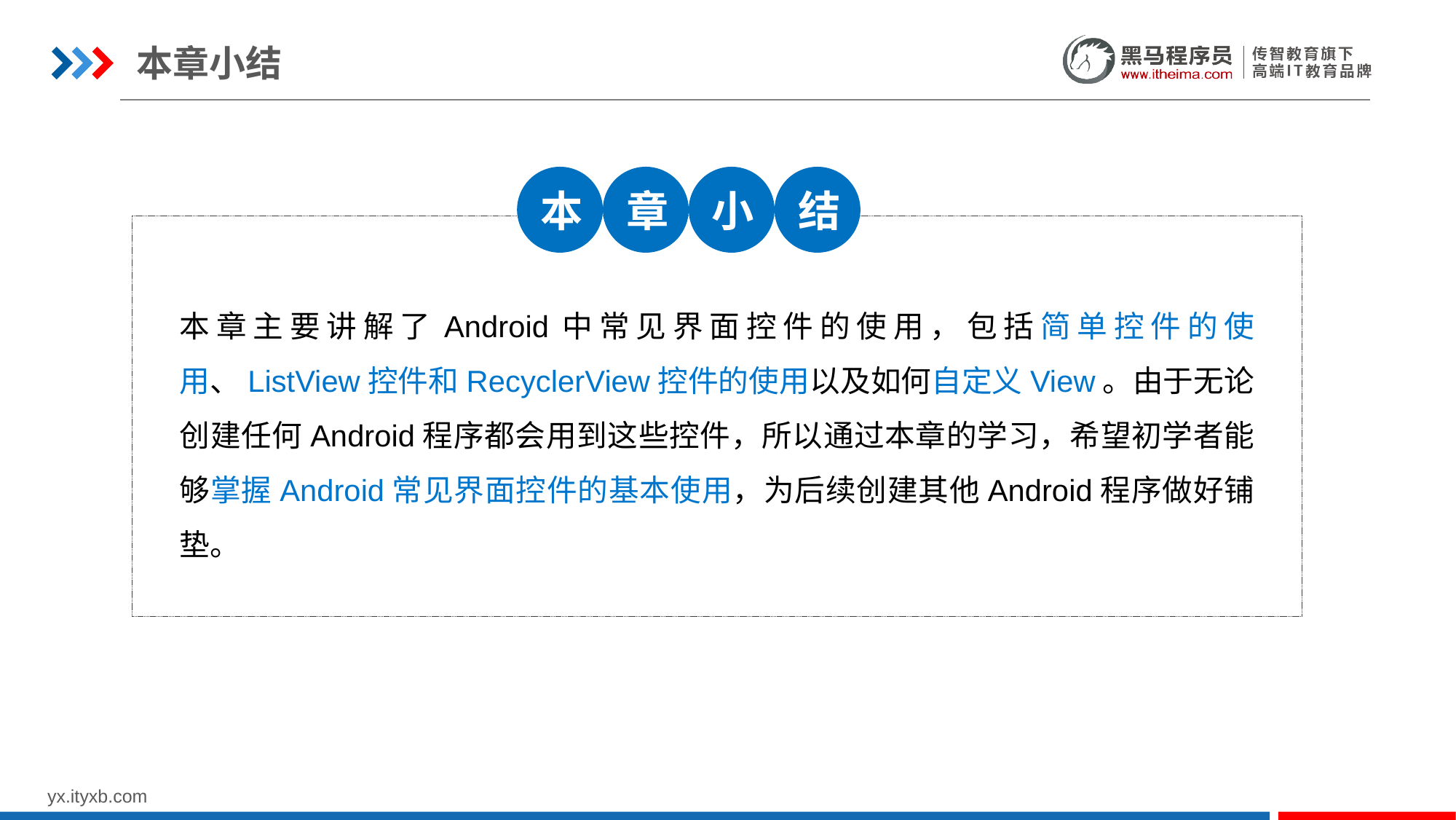

本章小结
本
章
小
结

本章主要讲解了Android中常见界面控件的使用，包括简单控件的使用、ListView控件和RecyclerView控件的使用以及如何自定义View。由于无论创建任何Android程序都会用到这些控件，所以通过本章的学习，希望初学者能够掌握Android常见界面控件的基本使用，为后续创建其他Android程序做好铺垫。